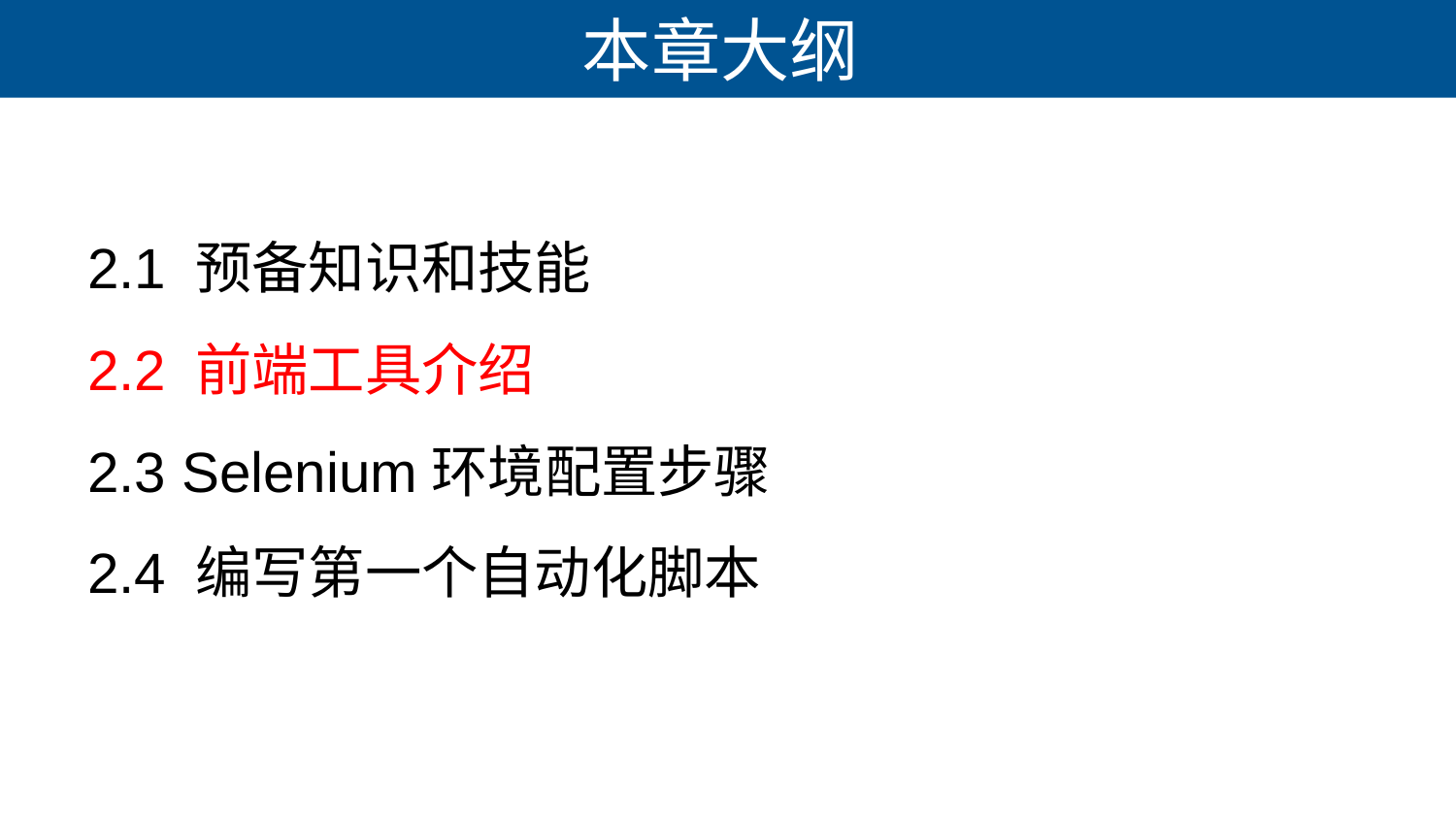

# 本章大纲
2.1 预备知识和技能
2.2 前端工具介绍
2.3 Selenium环境配置步骤
2.4 编写第一个自动化脚本